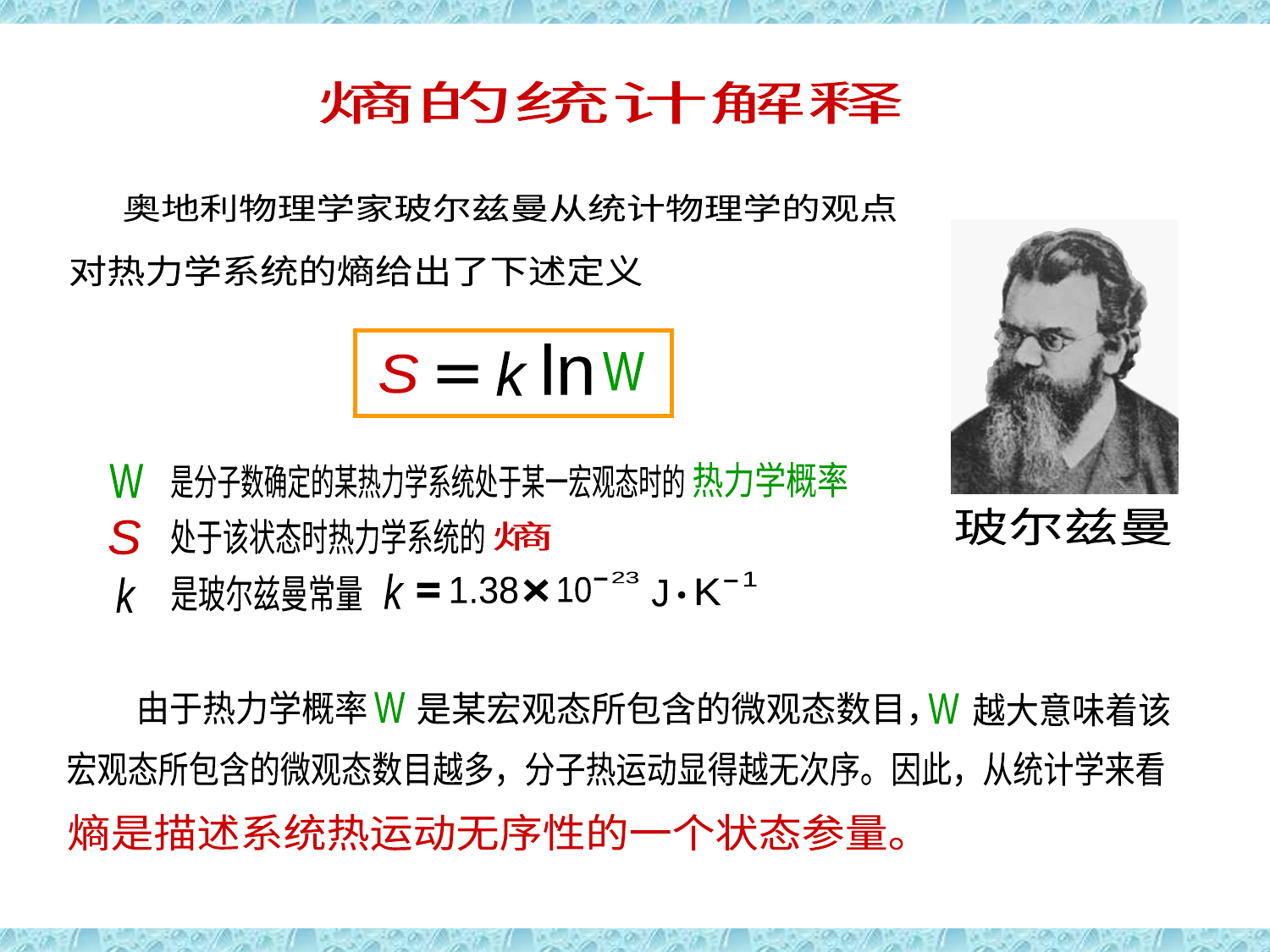

熵的统计解释
熵的统计解释
奥地利物理学家玻尔兹曼从统计物理学的观点

玻尔兹曼
对热力学系统的熵给出了下述定义

ln
k
W
S

热力学概率
W
是分子数确定的某热力学系统处于某一宏观态时的
处于该状态时热力学系统的
S
熵
23
1
k
是玻尔兹曼常量
1.38
10
k
K

J

由于热力学概率
是某宏观态所包含的微观态数目，
W
越大意味着该
W
宏观态所包含的微观态数目越多，分子热运动显得越无次序。因此，从统计学来看
熵是描述系统热运动无序性的一个状态参量。